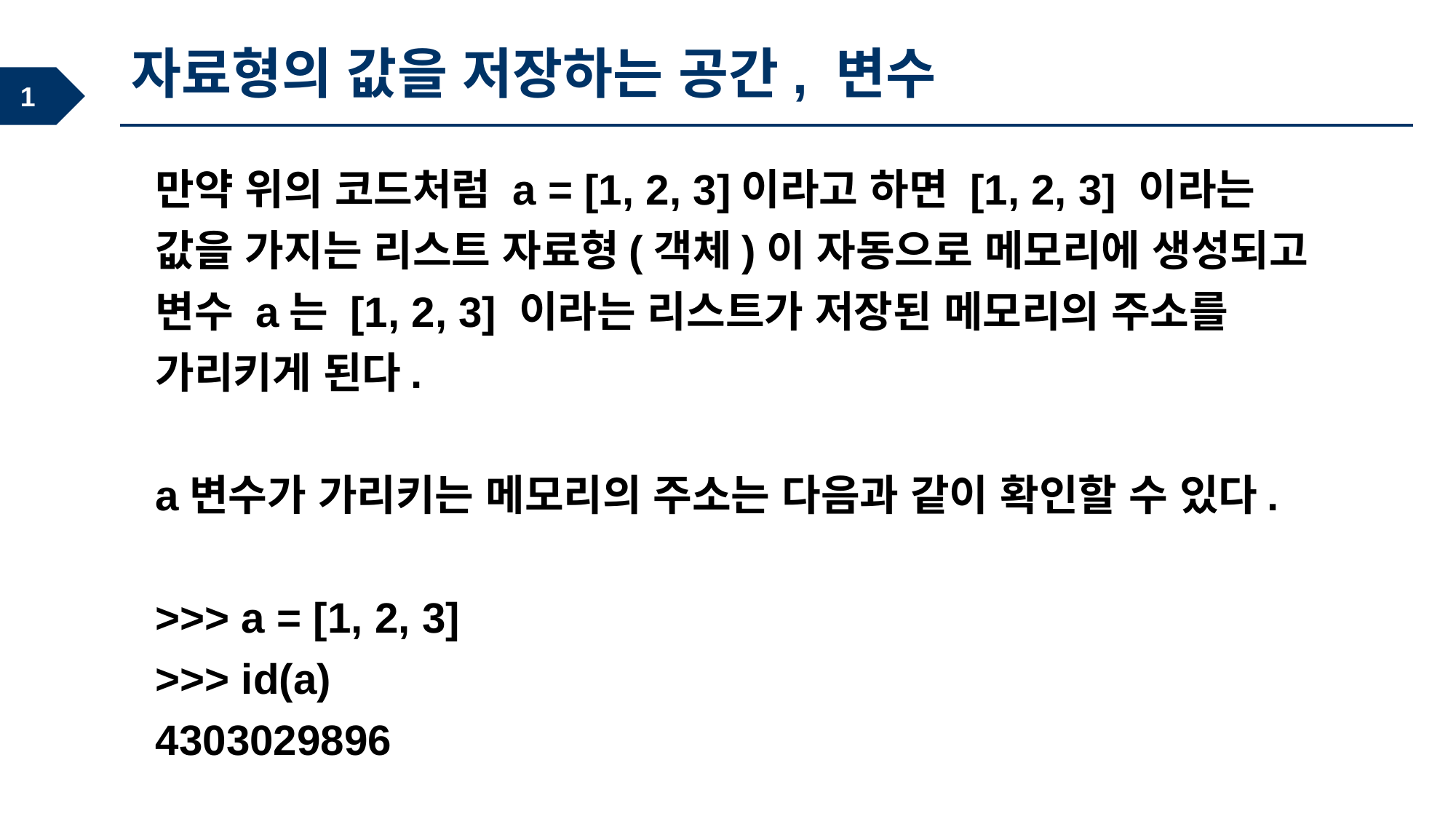

자료형의 값을 저장하는 공간, 변수
만약 위의 코드처럼 a = [1, 2, 3]이라고 하면 [1, 2, 3] 이라는 값을 가지는 리스트 자료형(객체)이 자동으로 메모리에 생성되고 변수 a는 [1, 2, 3] 이라는 리스트가 저장된 메모리의 주소를 가리키게 된다.

a변수가 가리키는 메모리의 주소는 다음과 같이 확인할 수 있다.

>>> a = [1, 2, 3]
>>> id(a)
4303029896